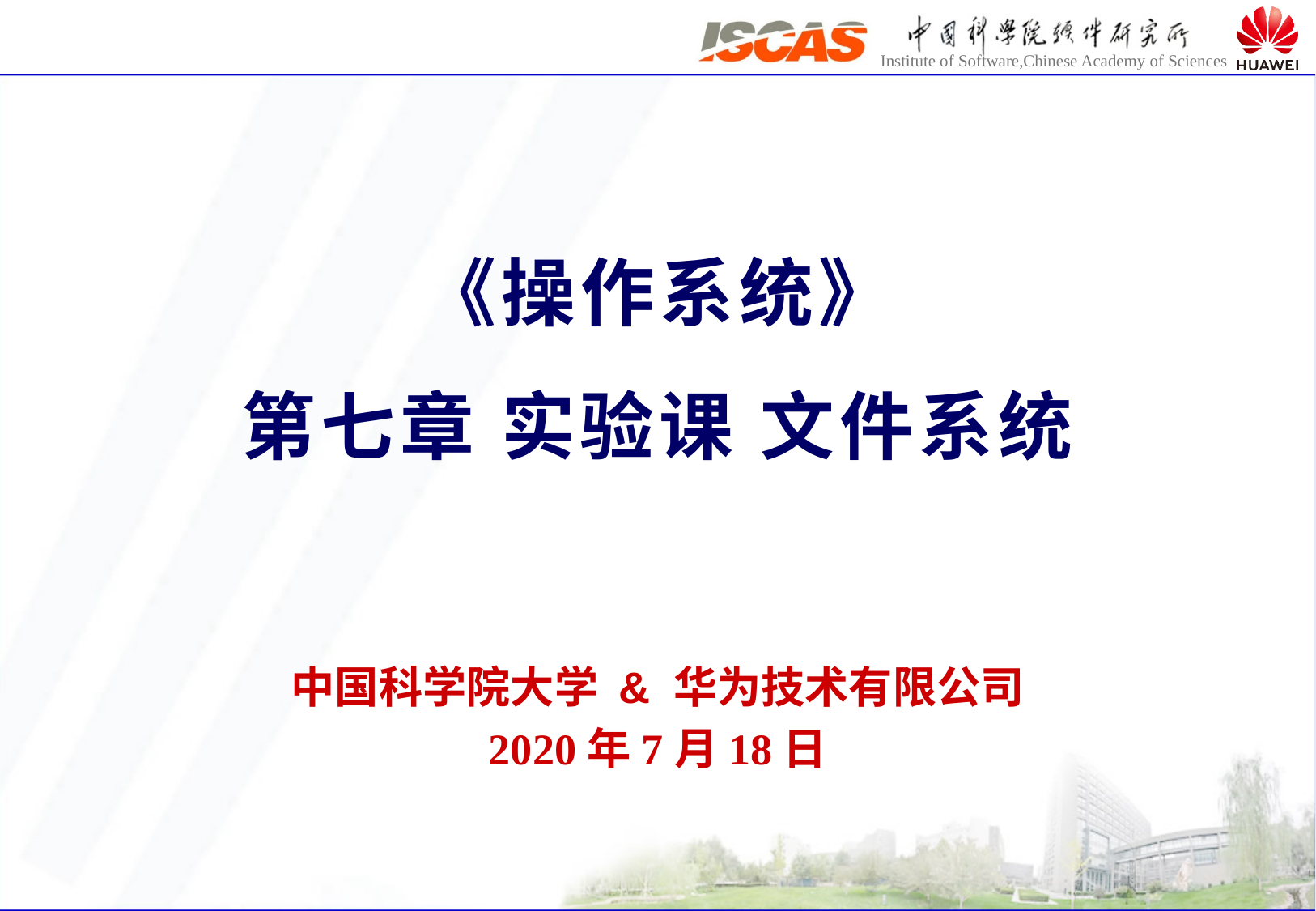

《操作系统》
第七章 实验课 文件系统
中国科学院大学 & 华为技术有限公司
2020年7月18日